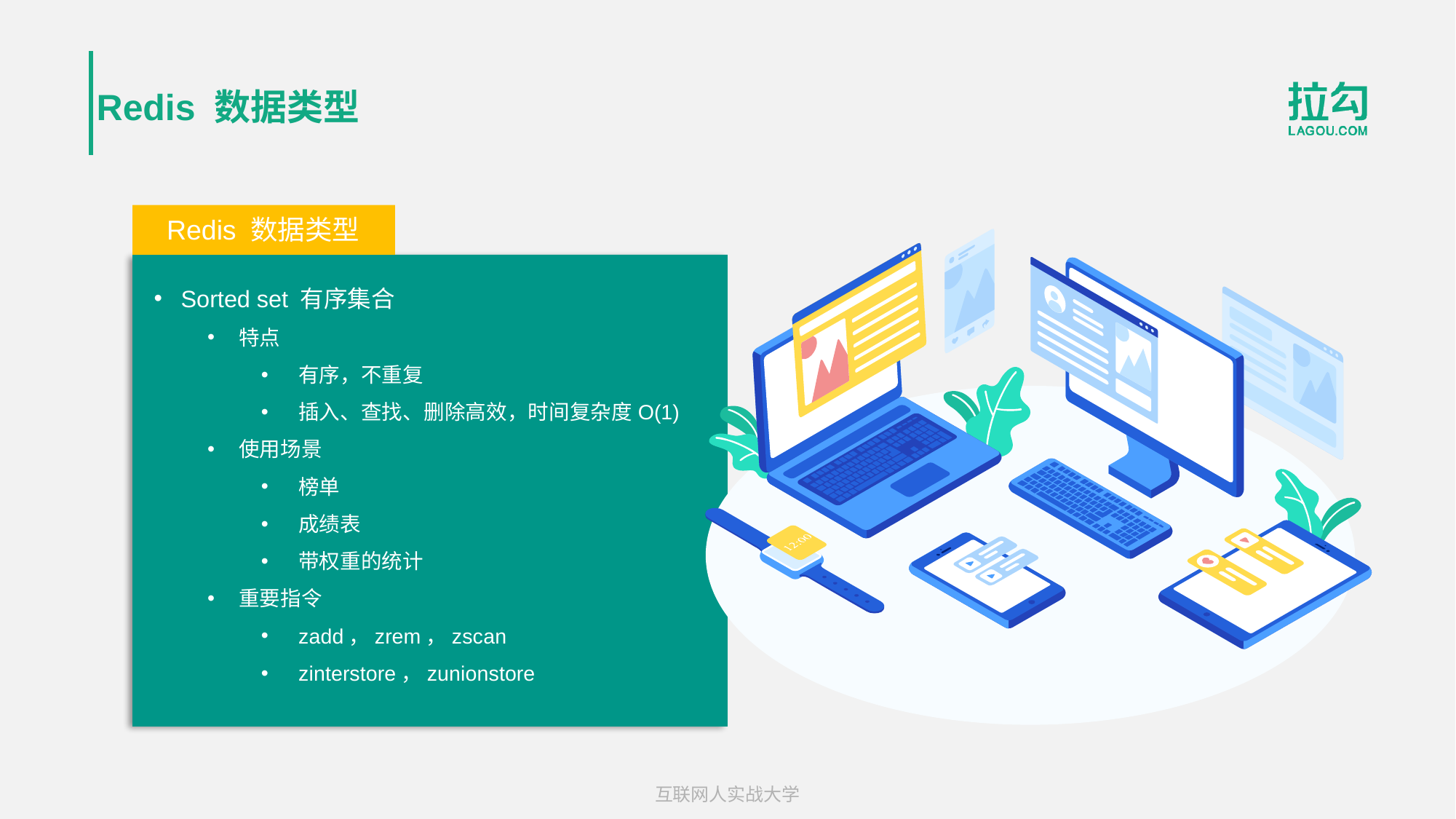

# Redis 数据类型

Redis 数据类型

Sorted set 有序集合
特点
有序，不重复
插入、查找、删除高效，时间复杂度O(1)
使用场景
榜单
成绩表
带权重的统计
重要指令
zadd，zrem，zscan
zinterstore，zunionstore